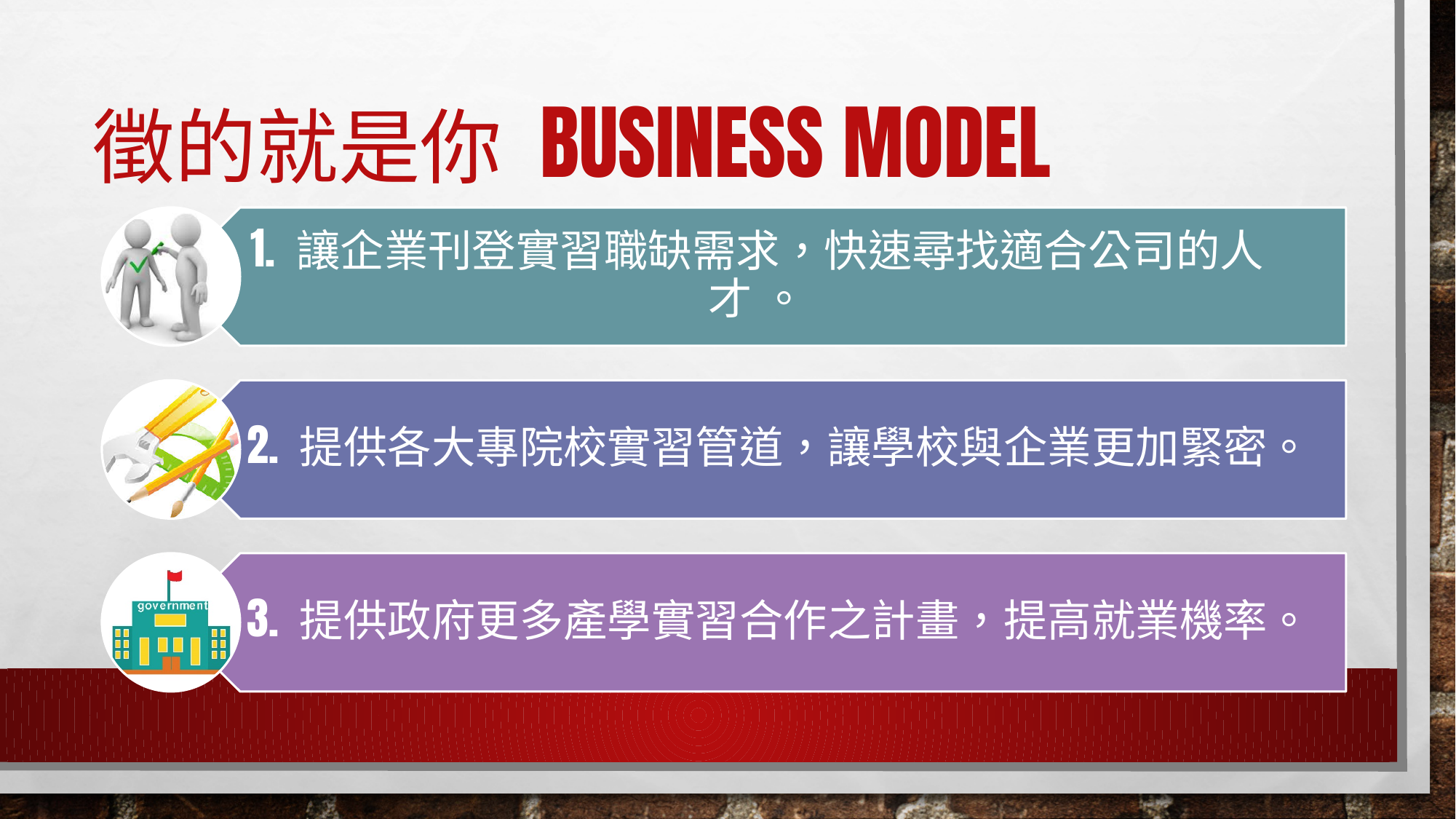

# 徵的就是你 Business model
1. 讓企業刊登實習職缺需求，快速尋找適合公司的人才 。
2. 提供各大專院校實習管道，讓學校與企業更加緊密。
3. 提供政府更多產學實習合作之計畫，提高就業機率。